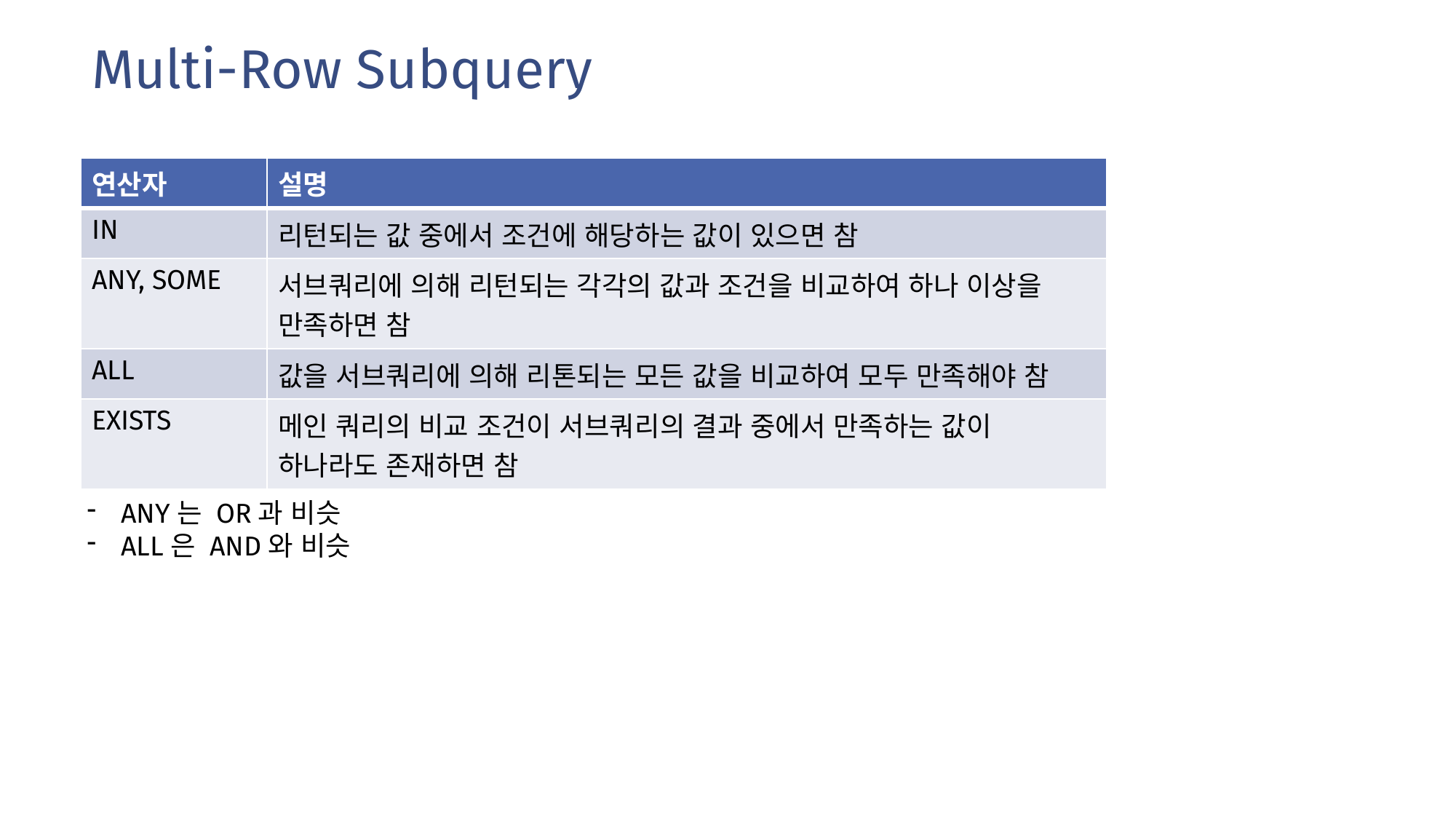

# Multi-Row Subquery
| 연산자 | 설명 |
| --- | --- |
| IN | 리턴되는 값 중에서 조건에 해당하는 값이 있으면 참 |
| ANY, SOME | 서브쿼리에 의해 리턴되는 각각의 값과 조건을 비교하여 하나 이상을 만족하면 참 |
| ALL | 값을 서브쿼리에 의해 리톤되는 모든 값을 비교하여 모두 만족해야 참 |
| EXISTS | 메인 쿼리의 비교 조건이 서브쿼리의 결과 중에서 만족하는 값이 하나라도 존재하면 참 |
ANY는 OR과 비슷
ALL은 AND와 비슷